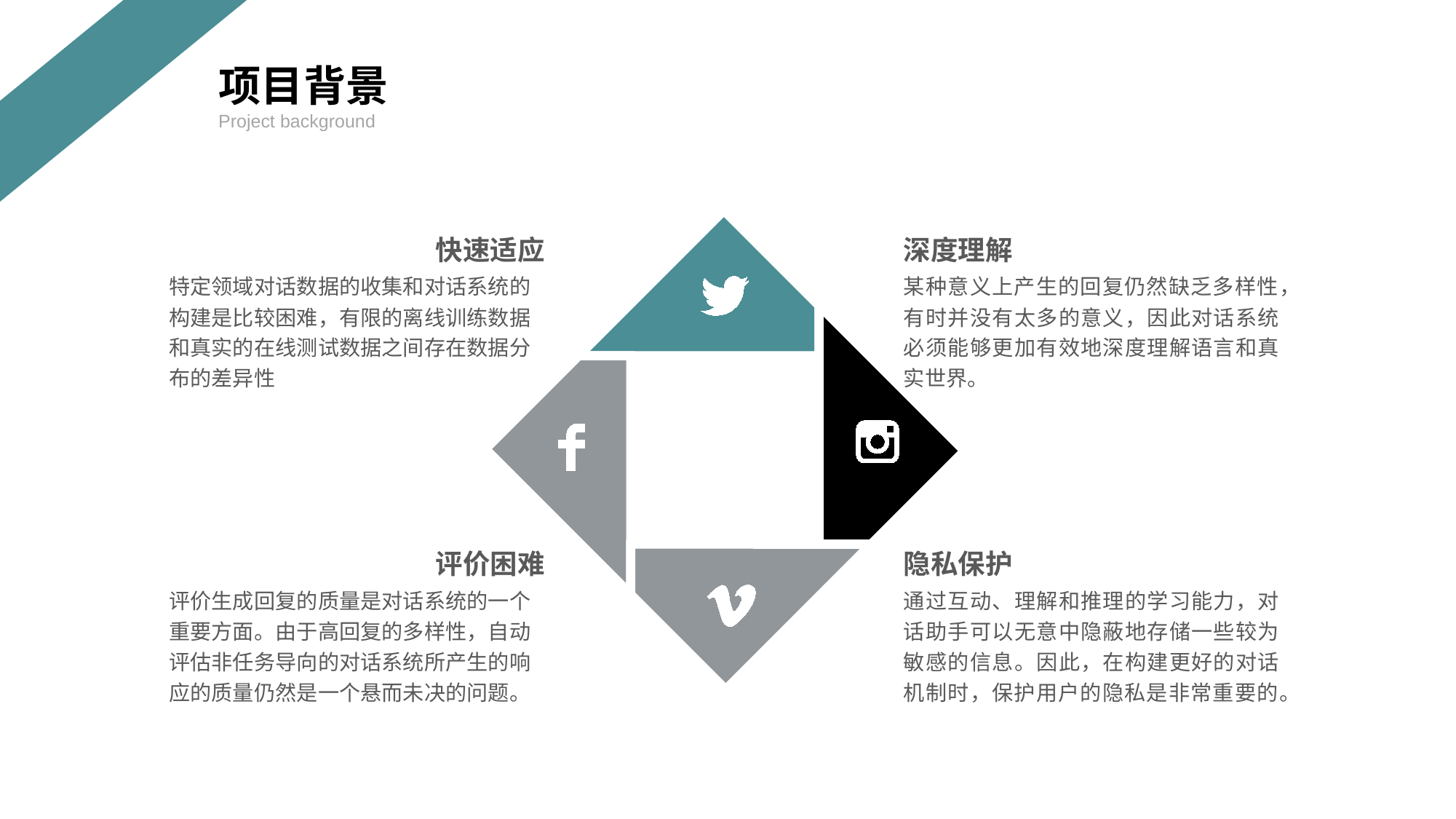

项目背景
Project background
快速适应
特定领域对话数据的收集和对话系统的构建是比较困难，有限的离线训练数据和真实的在线测试数据之间存在数据分布的差异性
深度理解
某种意义上产生的回复仍然缺乏多样性，有时并没有太多的意义，因此对话系统必须能够更加有效地深度理解语言和真实世界。

评价困难
评价生成回复的质量是对话系统的一个重要方面。由于高回复的多样性，自动评估非任务导向的对话系统所产生的响应的质量仍然是一个悬而未决的问题。
隐私保护
通过互动、理解和推理的学习能力，对话助手可以无意中隐蔽地存储一些较为敏感的信息。因此，在构建更好的对话机制时，保护用户的隐私是非常重要的。